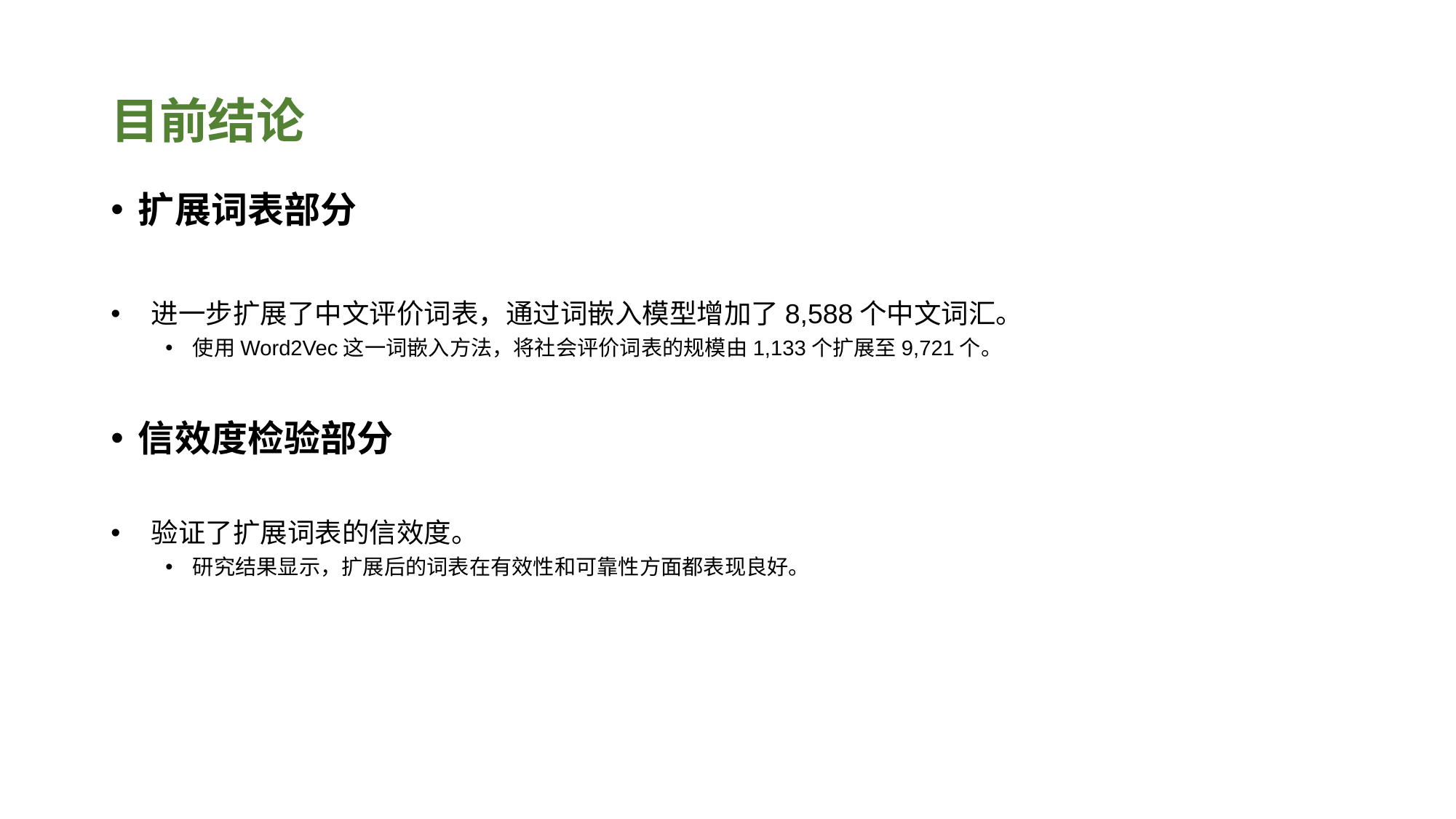

# 目前结论
扩展词表部分

 进一步扩展了中文评价词表，通过词嵌入模型增加了8,588个中文词汇。
使用Word2Vec这一词嵌入方法，将社会评价词表的规模由1,133个扩展至9,721个。

信效度检验部分

 验证了扩展词表的信效度。
研究结果显示，扩展后的词表在有效性和可靠性方面都表现良好。